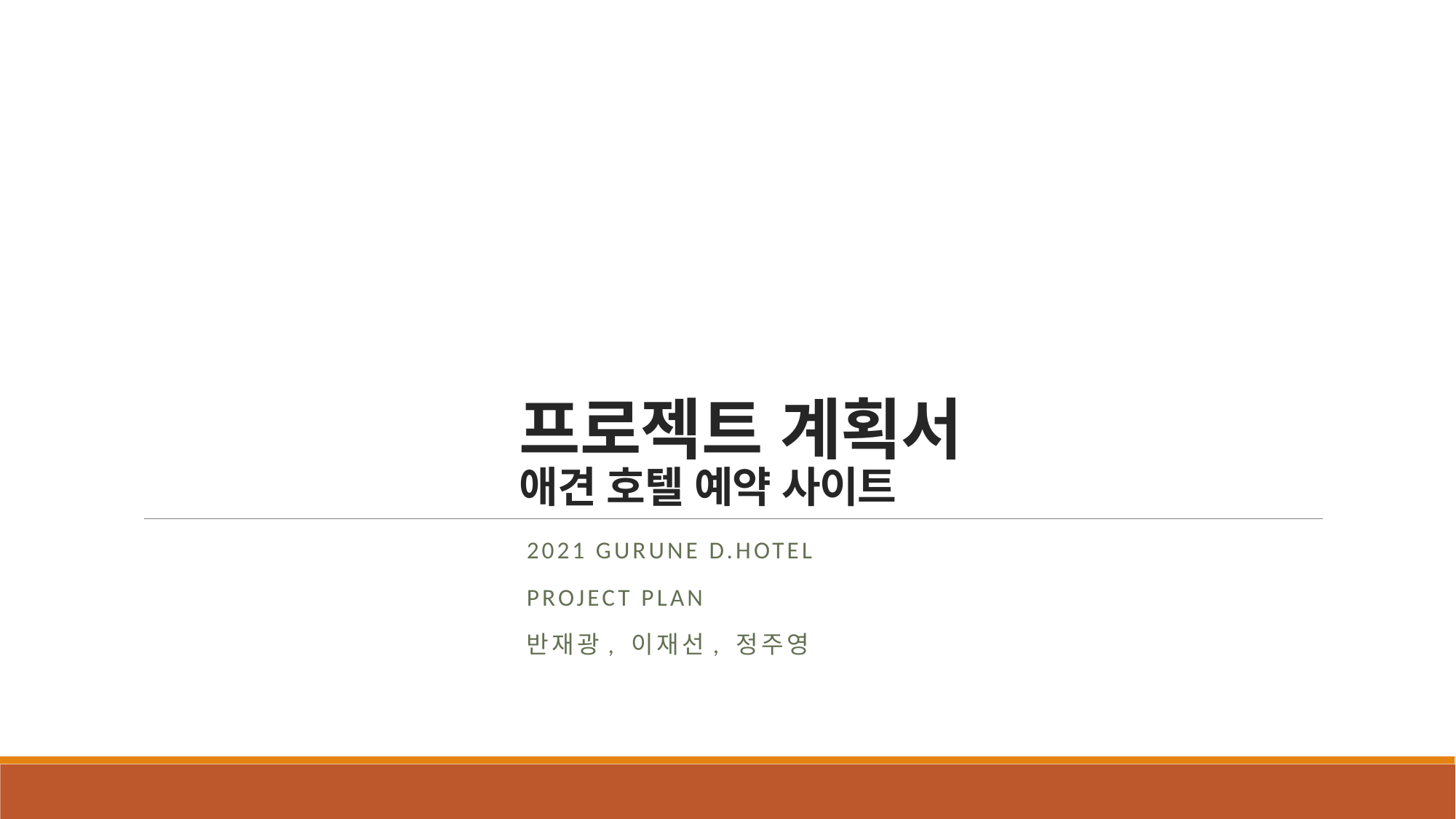

# 프로젝트 계획서 애견 호텔 예약 사이트
2021 GURUNE D.Hotel
Project plan
반재광, 이재선, 정주영